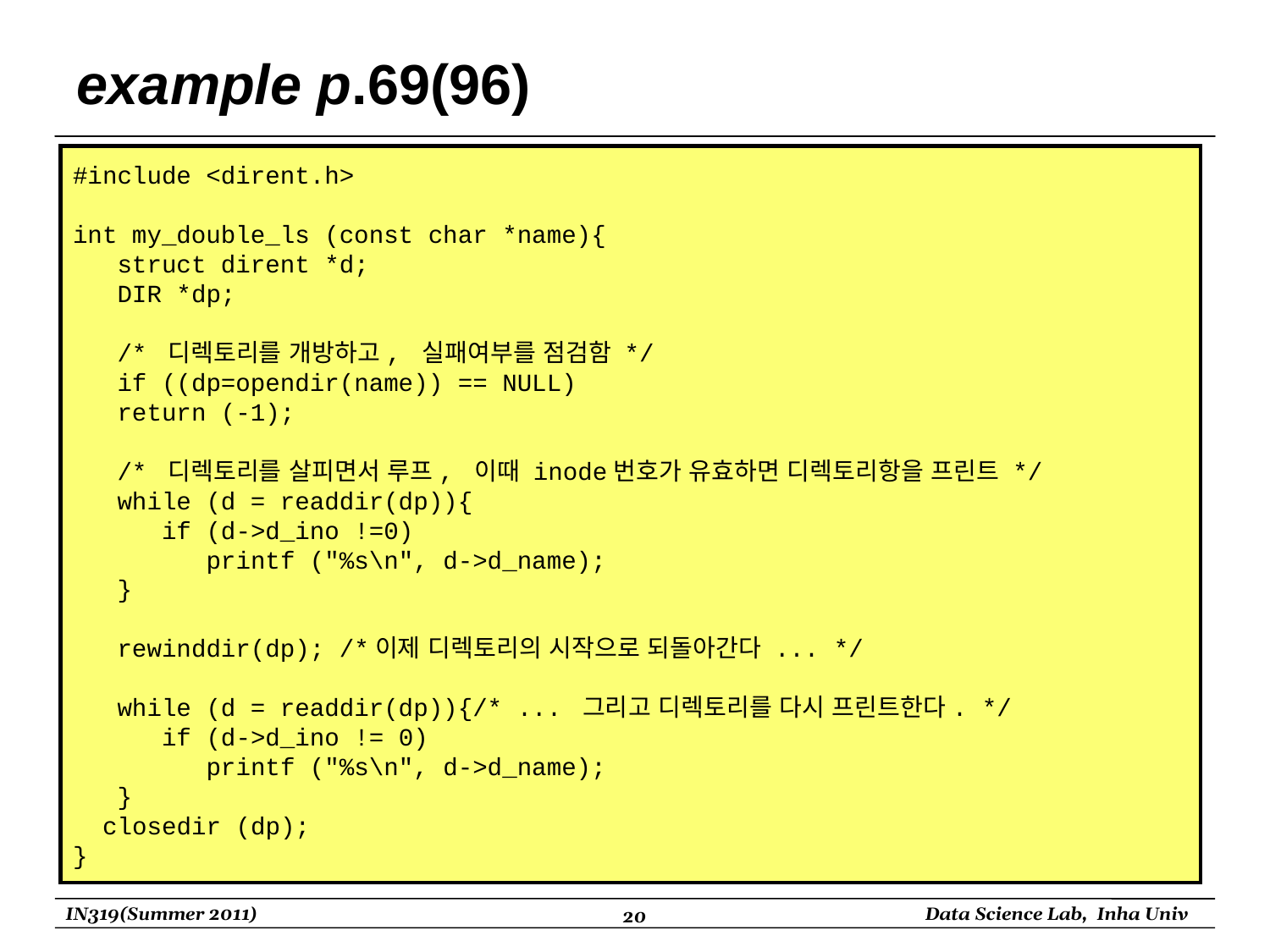

# example p.69(96)
#include <dirent.h>

int my_double_ls (const char *name){
   struct dirent *d;
   DIR *dp;

   /* 디렉토리를 개방하고, 실패여부를 점검함 */
   if ((dp=opendir(name)) == NULL)
   return (-1);

   /* 디렉토리를 살피면서 루프, 이때 inode번호가 유효하면 디렉토리항을 프린트 */
   while (d = readdir(dp)){
      if (d->d_ino !=0)
         printf ("%s\n", d->d_name);
   }

   rewinddir(dp); /*이제 디렉토리의 시작으로 되돌아간다 ... */

   while (d = readdir(dp)){/* ... 그리고 디렉토리를 다시 프린트한다. */
      if (d->d_ino != 0)
         printf ("%s\n", d->d_name);
   }
  closedir (dp);
}

20